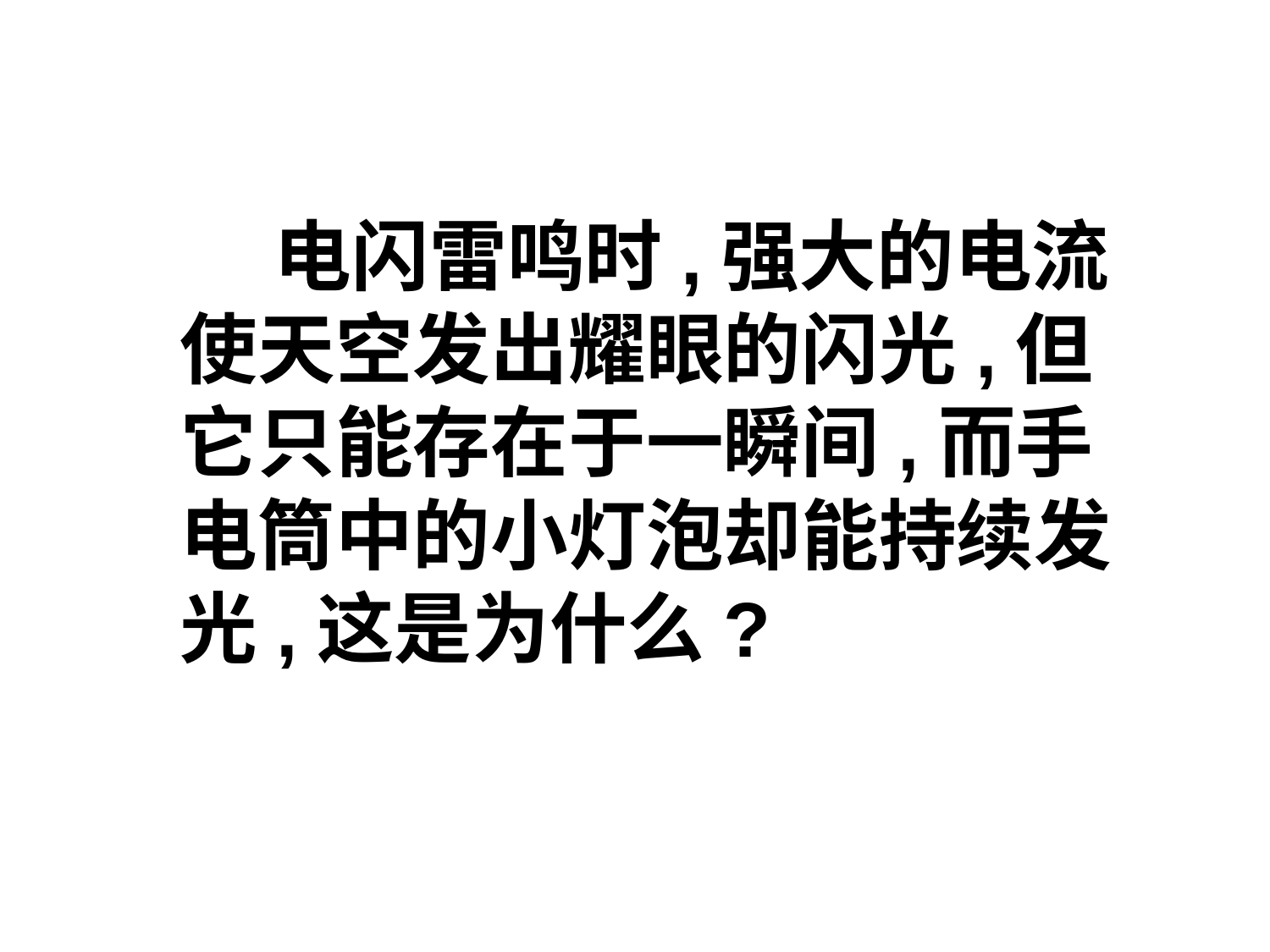

电闪雷鸣时,强大的电流使天空发出耀眼的闪光,但它只能存在于一瞬间,而手电筒中的小灯泡却能持续发光,这是为什么?